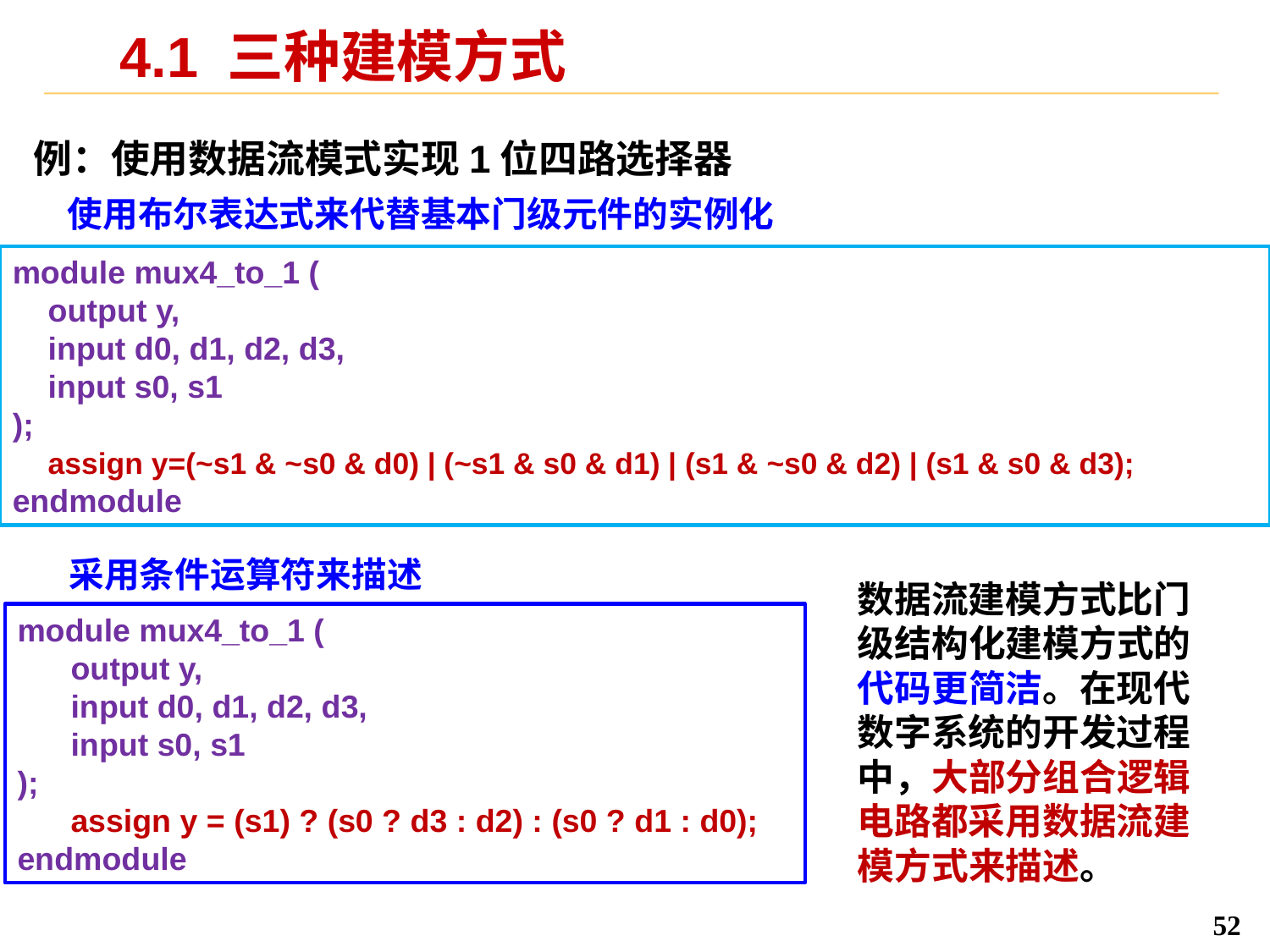

# 4.1 三种建模方式
例：使用数据流模式实现1位四路选择器

使用布尔表达式来代替基本门级元件的实例化
module mux4_to_1 (
    output y,
    input d0, d1, d2, d3,
    input s0, s1
);
    assign y=(~s1 & ~s0 & d0) | (~s1 & s0 & d1) | (s1 & ~s0 & d2) | (s1 & s0 & d3);
endmodule
采用条件运算符来描述
数据流建模方式比门级结构化建模方式的代码更简洁。在现代数字系统的开发过程中，大部分组合逻辑电路都采用数据流建模方式来描述。
module mux4_to_1 (
      output y,
      input d0, d1, d2, d3,
      input s0, s1
);
      assign y = (s1) ? (s0 ? d3 : d2) : (s0 ? d1 : d0);
endmodule
52